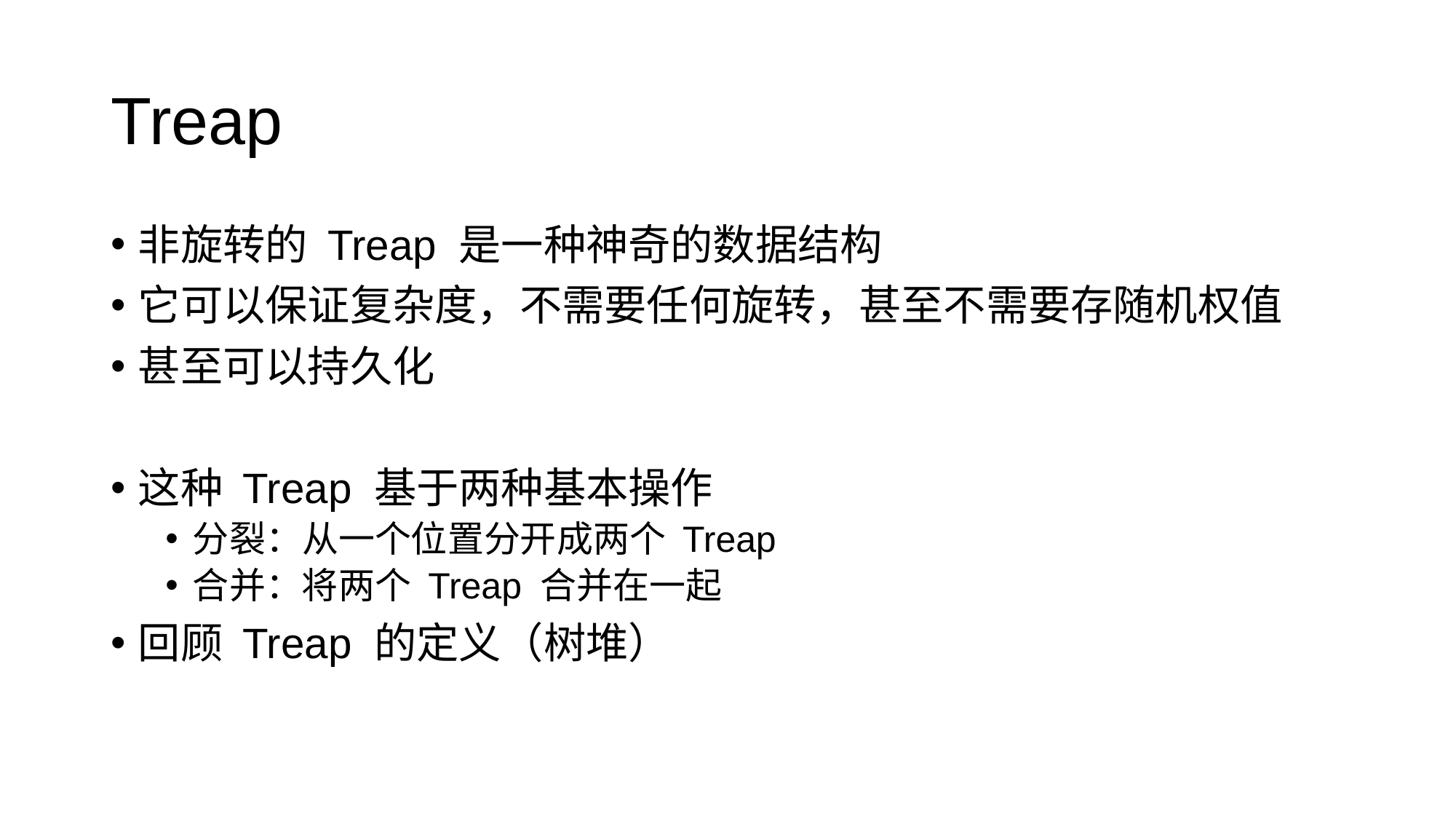

# Treap
非旋转的 Treap 是一种神奇的数据结构
它可以保证复杂度，不需要任何旋转，甚至不需要存随机权值
甚至可以持久化

这种 Treap 基于两种基本操作
分裂：从一个位置分开成两个 Treap
合并：将两个 Treap 合并在一起
回顾 Treap 的定义（树堆）